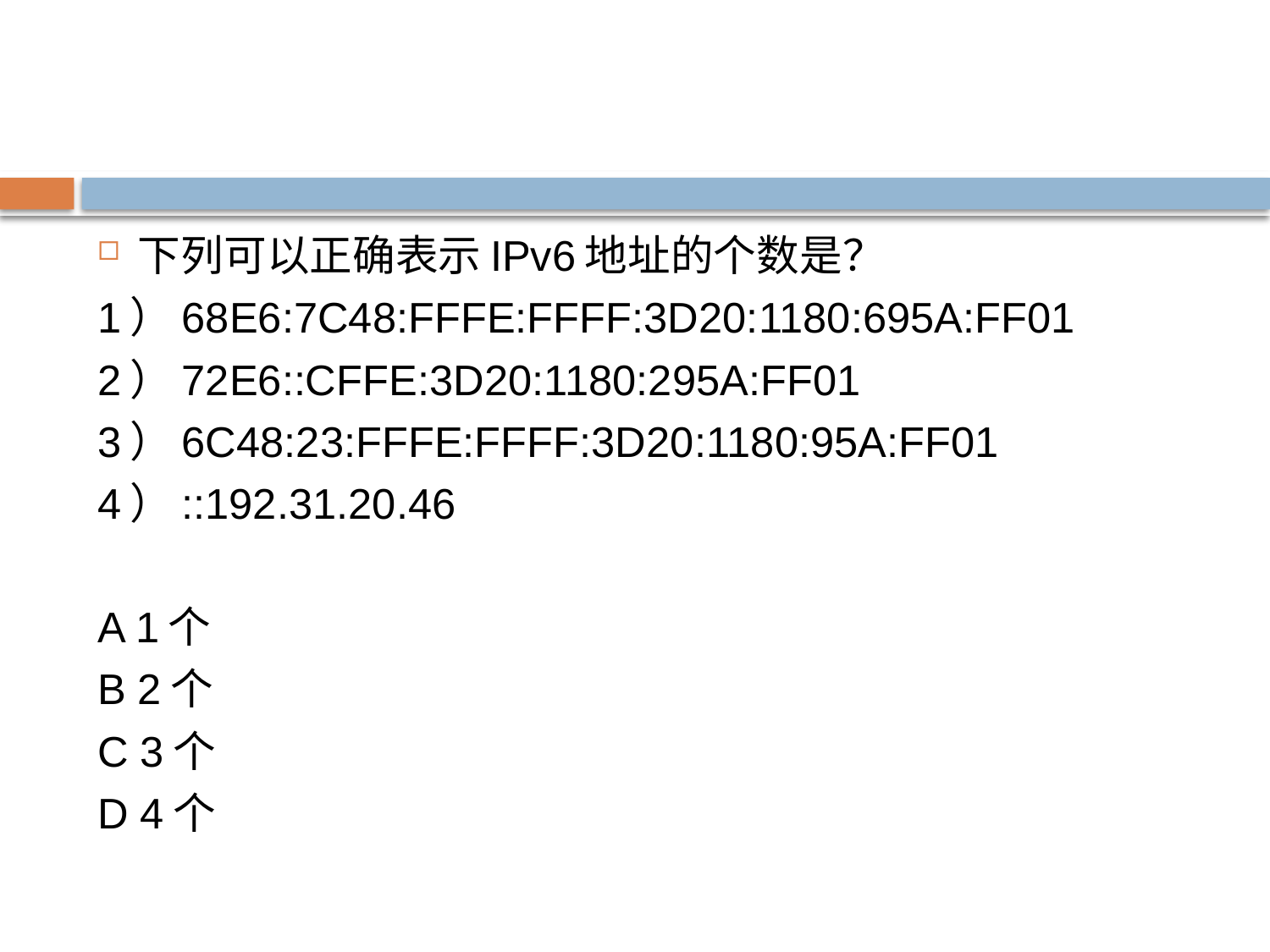

#
下列可以正确表示IPv6地址的个数是？
1）68E6:7C48:FFFE:FFFF:3D20:1180:695A:FF01
2）72E6::CFFE:3D20:1180:295A:FF01
3）6C48:23:FFFE:FFFF:3D20:1180:95A:FF01
4）::192.31.20.46

A 1个
B 2个
C 3个
D 4个